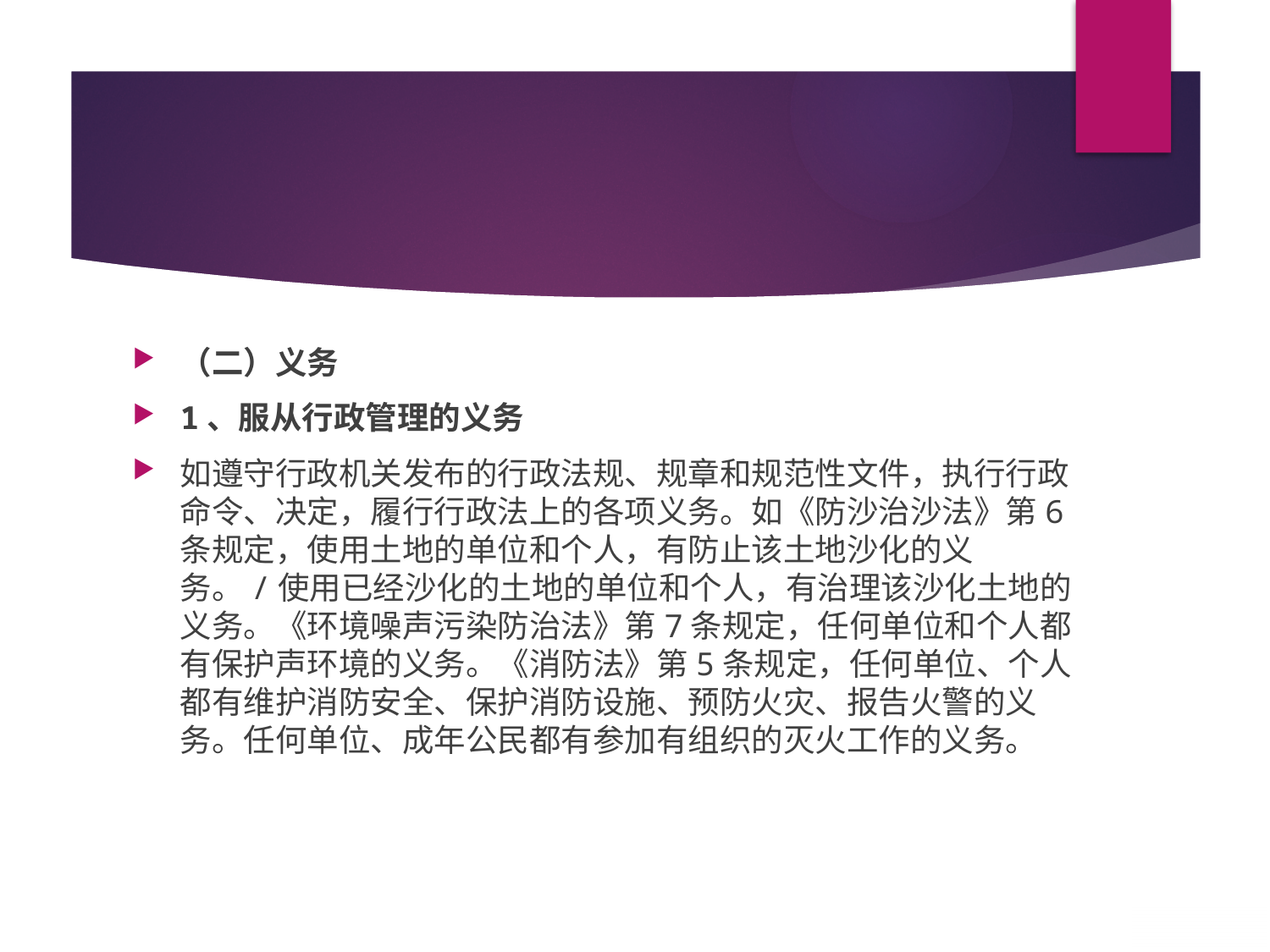

#
（二）义务
1、服从行政管理的义务
如遵守行政机关发布的行政法规、规章和规范性文件，执行行政命令、决定，履行行政法上的各项义务。如《防沙治沙法》第6条规定，使用土地的单位和个人，有防止该土地沙化的义务。/使用已经沙化的土地的单位和个人，有治理该沙化土地的义务。《环境噪声污染防治法》第7条规定，任何单位和个人都有保护声环境的义务。《消防法》第5条规定，任何单位、个人都有维护消防安全、保护消防设施、预防火灾、报告火警的义务。任何单位、成年公民都有参加有组织的灭火工作的义务。